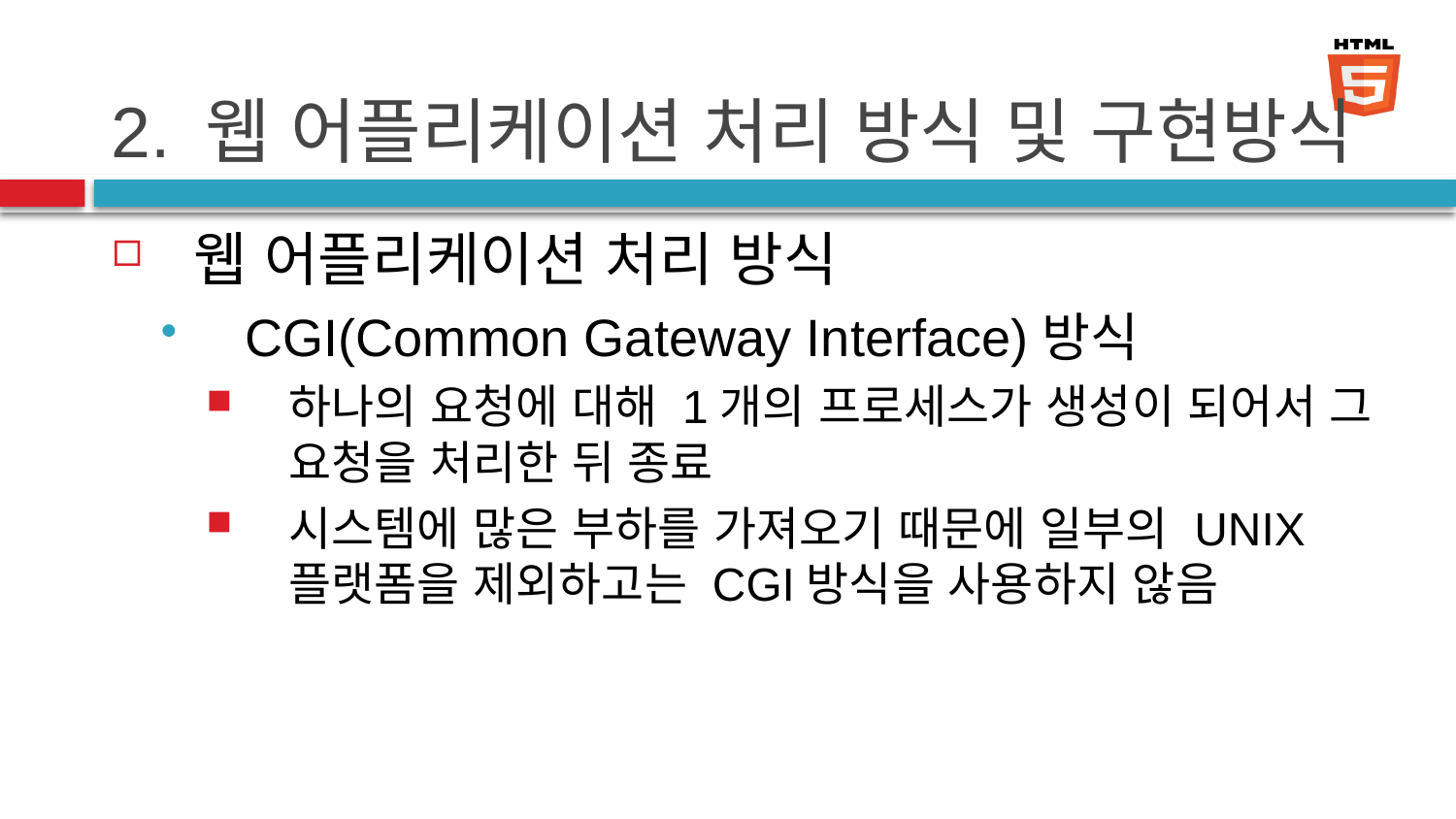

# 2. 웹 어플리케이션 처리 방식 및 구현방식
웹 어플리케이션 처리 방식
CGI(Common Gateway Interface)방식
하나의 요청에 대해 1개의 프로세스가 생성이 되어서 그 요청을 처리한 뒤 종료
시스템에 많은 부하를 가져오기 때문에 일부의 UNIX플랫폼을 제외하고는 CGI방식을 사용하지 않음